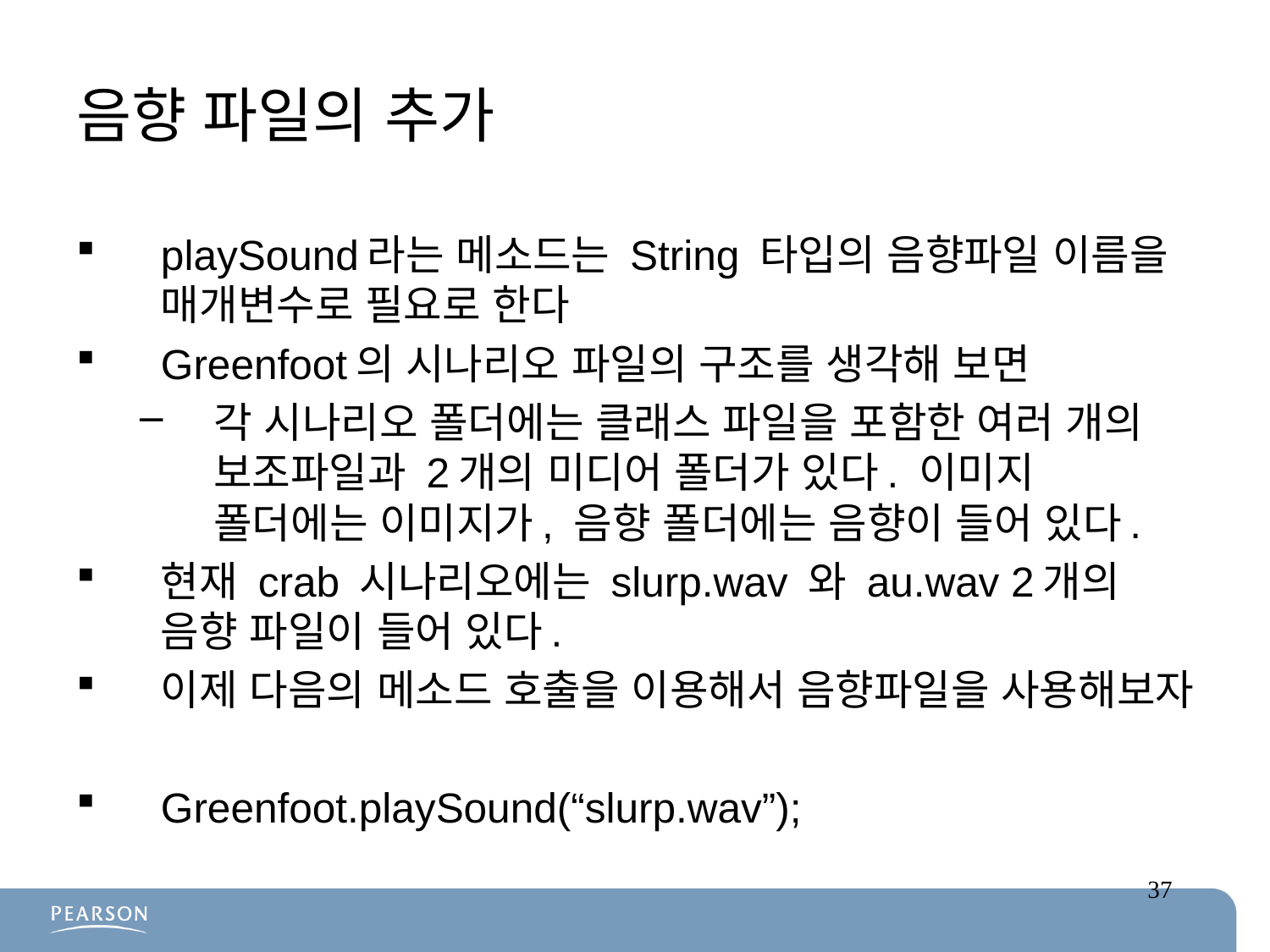

# 음향 파일의 추가
playSound라는 메소드는 String 타입의 음향파일 이름을 매개변수로 필요로 한다
Greenfoot의 시나리오 파일의 구조를 생각해 보면
각 시나리오 폴더에는 클래스 파일을 포함한 여러 개의 보조파일과 2개의 미디어 폴더가 있다. 이미지 폴더에는 이미지가, 음향 폴더에는 음향이 들어 있다.
현재 crab 시나리오에는 slurp.wav 와 au.wav 2개의 음향 파일이 들어 있다.
이제 다음의 메소드 호출을 이용해서 음향파일을 사용해보자

Greenfoot.playSound(“slurp.wav”);

37